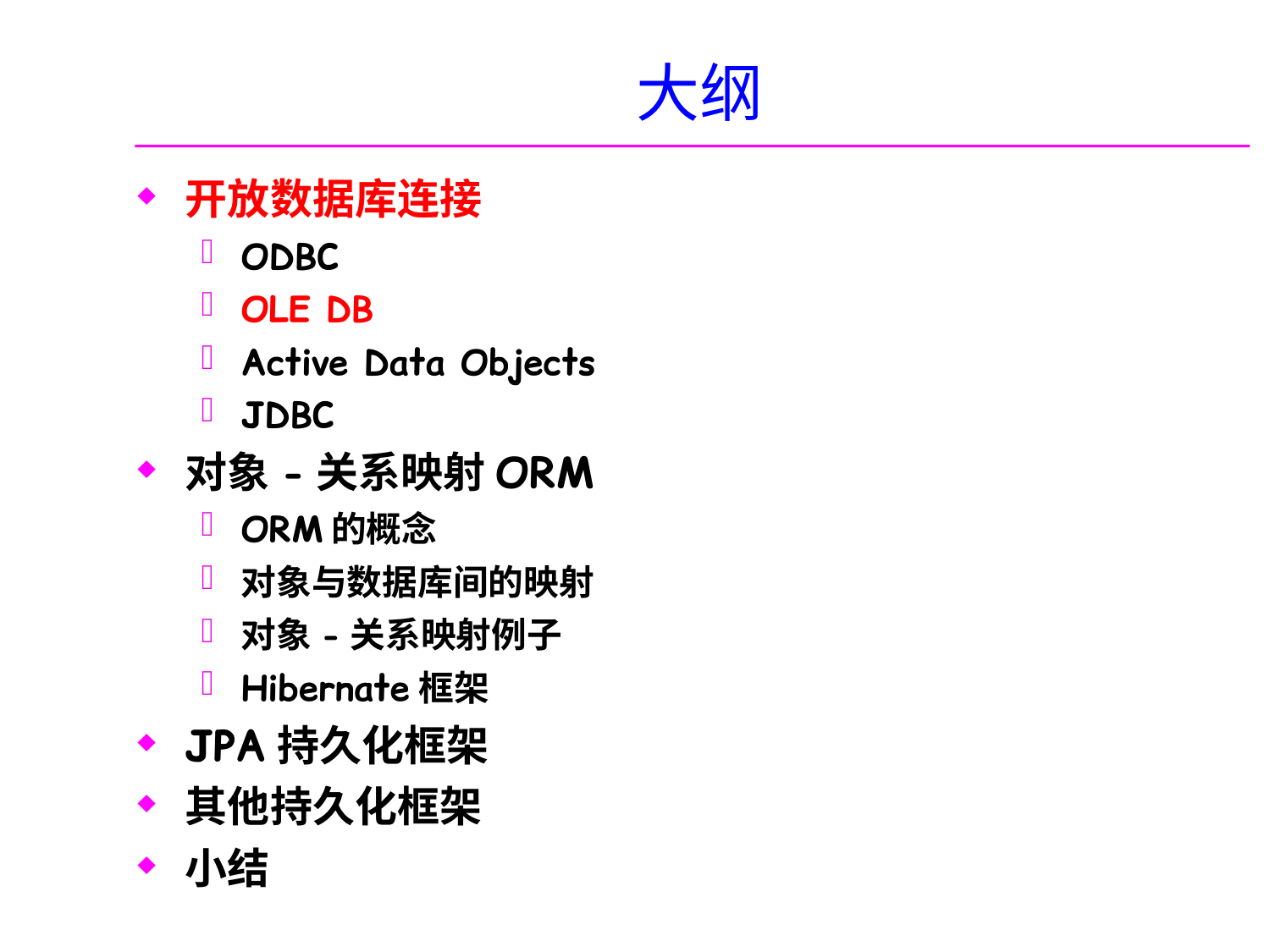

# 大纲
开放数据库连接
ODBC
OLE DB
Active Data Objects
JDBC
对象-关系映射ORM
ORM的概念
对象与数据库间的映射
对象-关系映射例子
Hibernate框架
JPA持久化框架
其他持久化框架
小结

10